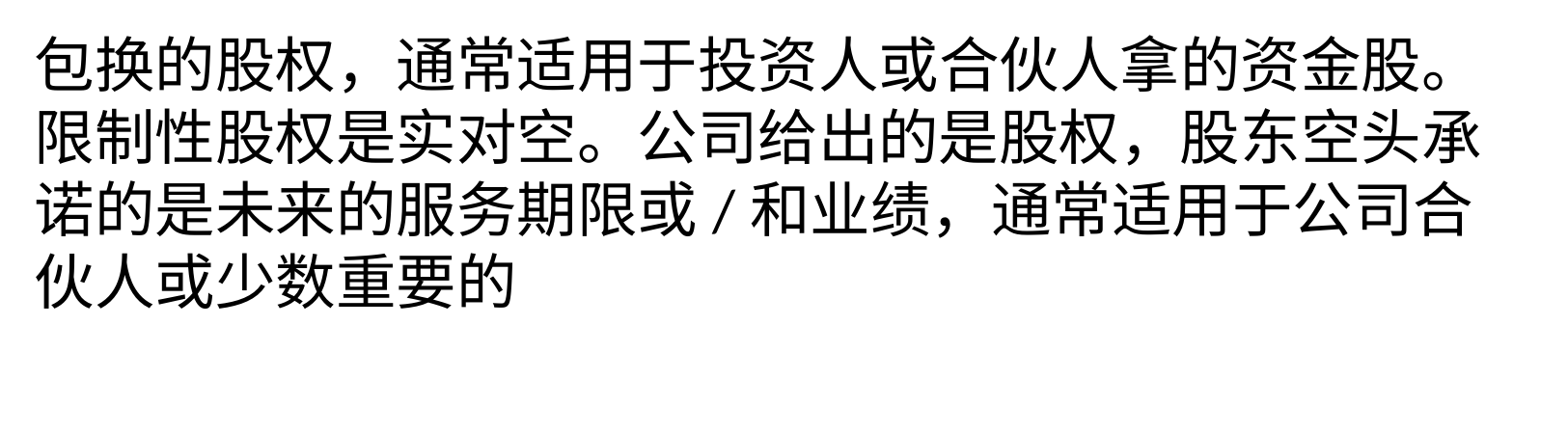

包换的股权，通常适用于投资人或合伙人拿的资金股。限制性股权是实对空。公司给出的是股权，股东空头承诺的是未来的服务期限或/和业绩，通常适用于公司合伙人或少数重要的